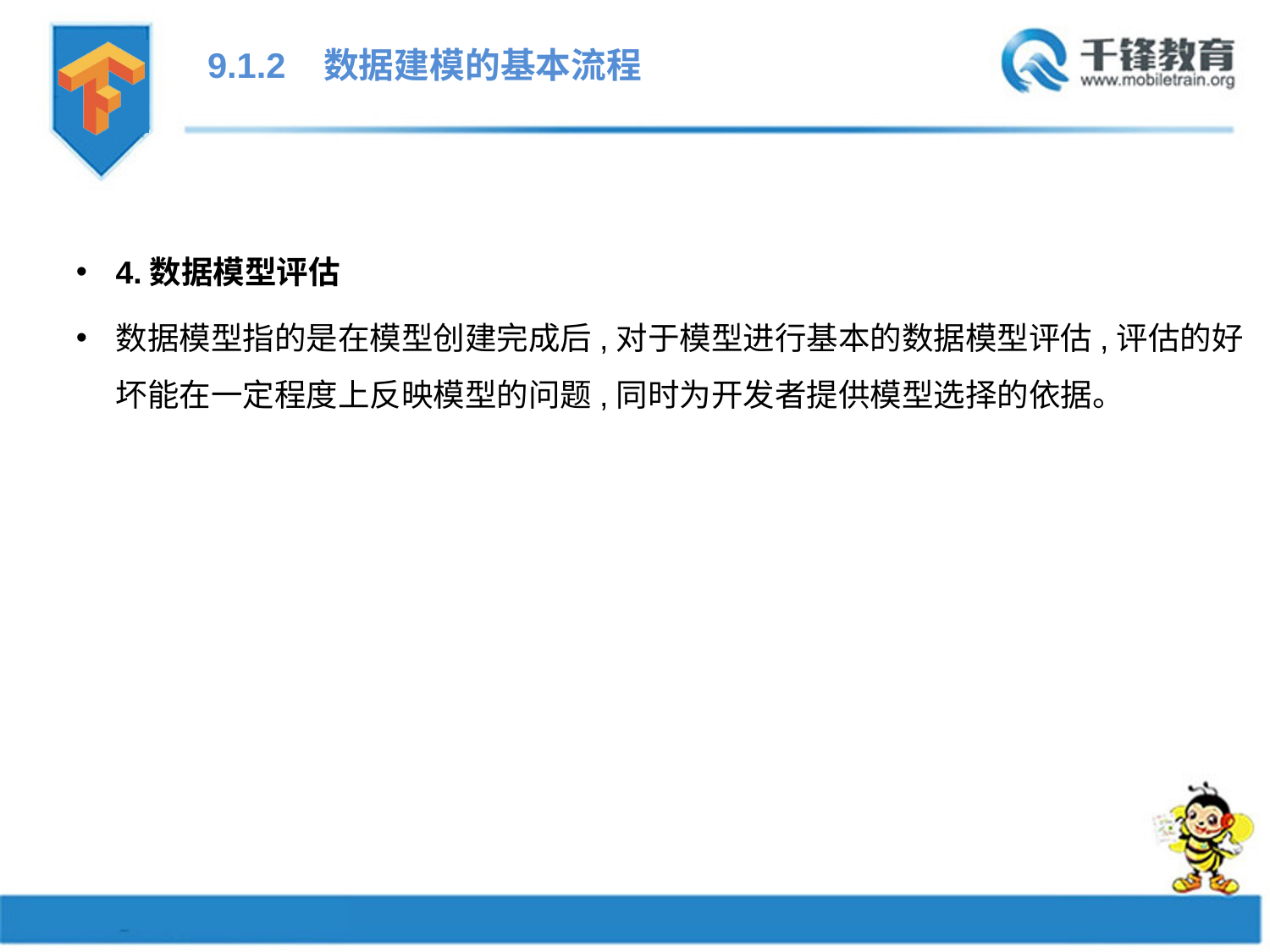

9.1.2   数据建模的基本流程
4.数据模型评估
数据模型指的是在模型创建完成后,对于模型进行基本的数据模型评估,评估的好坏能在一定程度上反映模型的问题,同时为开发者提供模型选择的依据。